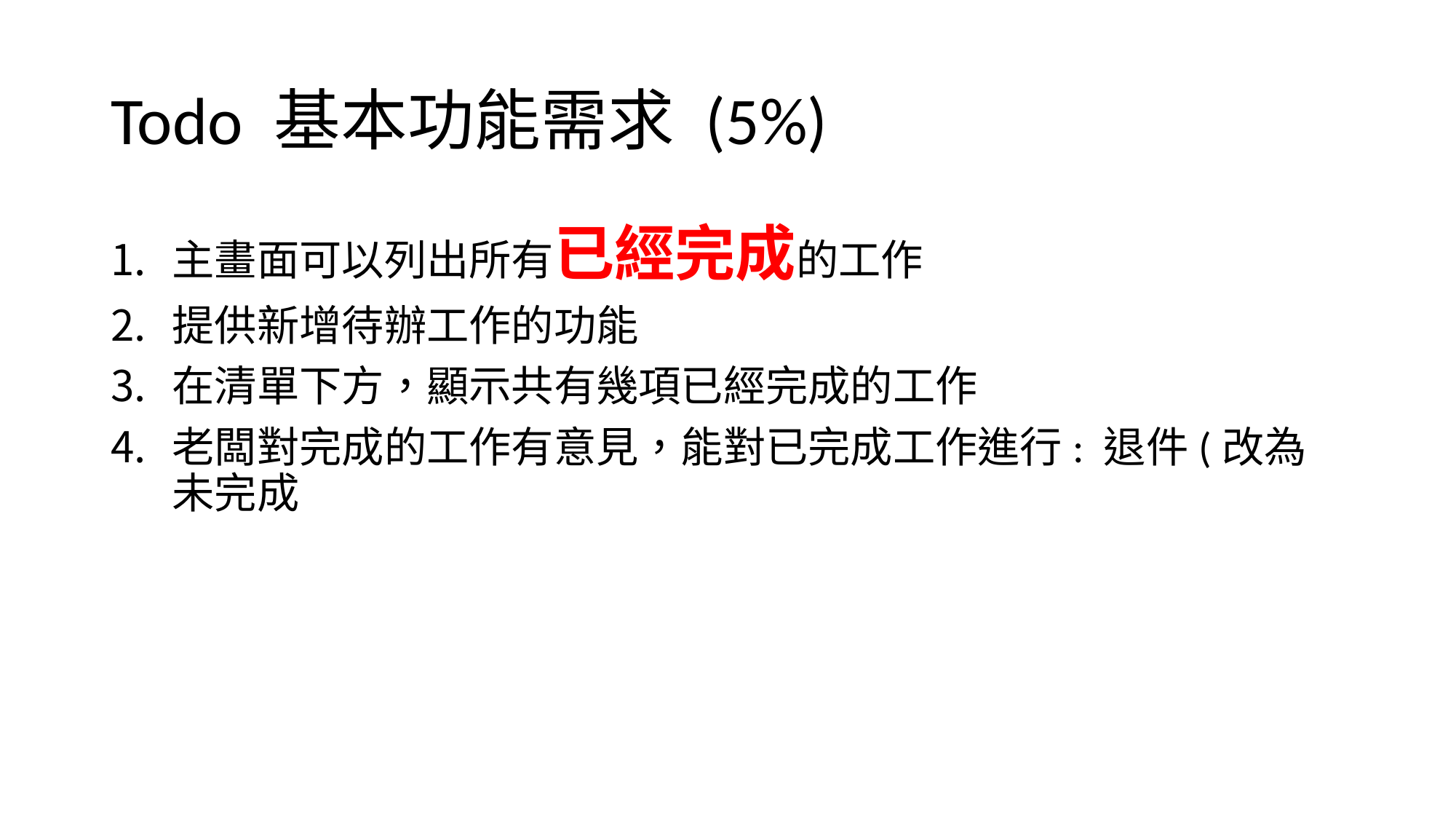

# Todo 基本功能需求 (5%)
主畫面可以列出所有已經完成的工作
提供新增待辦工作的功能
在清單下方，顯示共有幾項已經完成的工作
老闆對完成的工作有意見，能對已完成工作進行: 退件(改為未完成